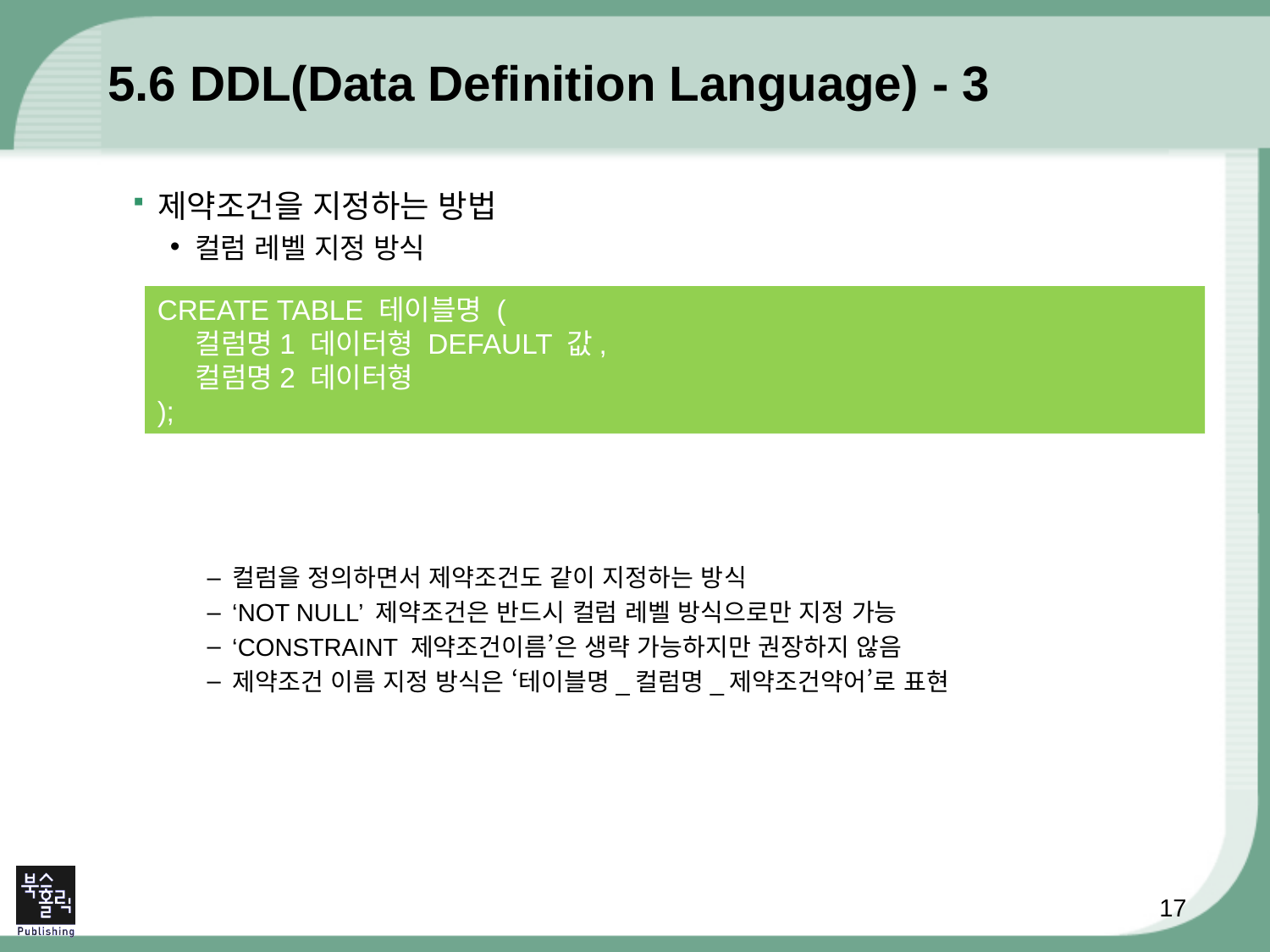

# 5.6 DDL(Data Definition Language) - 3
제약조건을 지정하는 방법
컬럼 레벨 지정 방식

컬럼을 정의하면서 제약조건도 같이 지정하는 방식
‘NOT NULL’ 제약조건은 반드시 컬럼 레벨 방식으로만 지정 가능
‘CONSTRAINT 제약조건이름’은 생략 가능하지만 권장하지 않음
제약조건 이름 지정 방식은 ‘테이블명_컬럼명_제약조건약어’로 표현

CREATE TABLE 테이블명 (
    컬럼명1 데이터형 DEFAULT 값,
    컬럼명2 데이터형
);
17